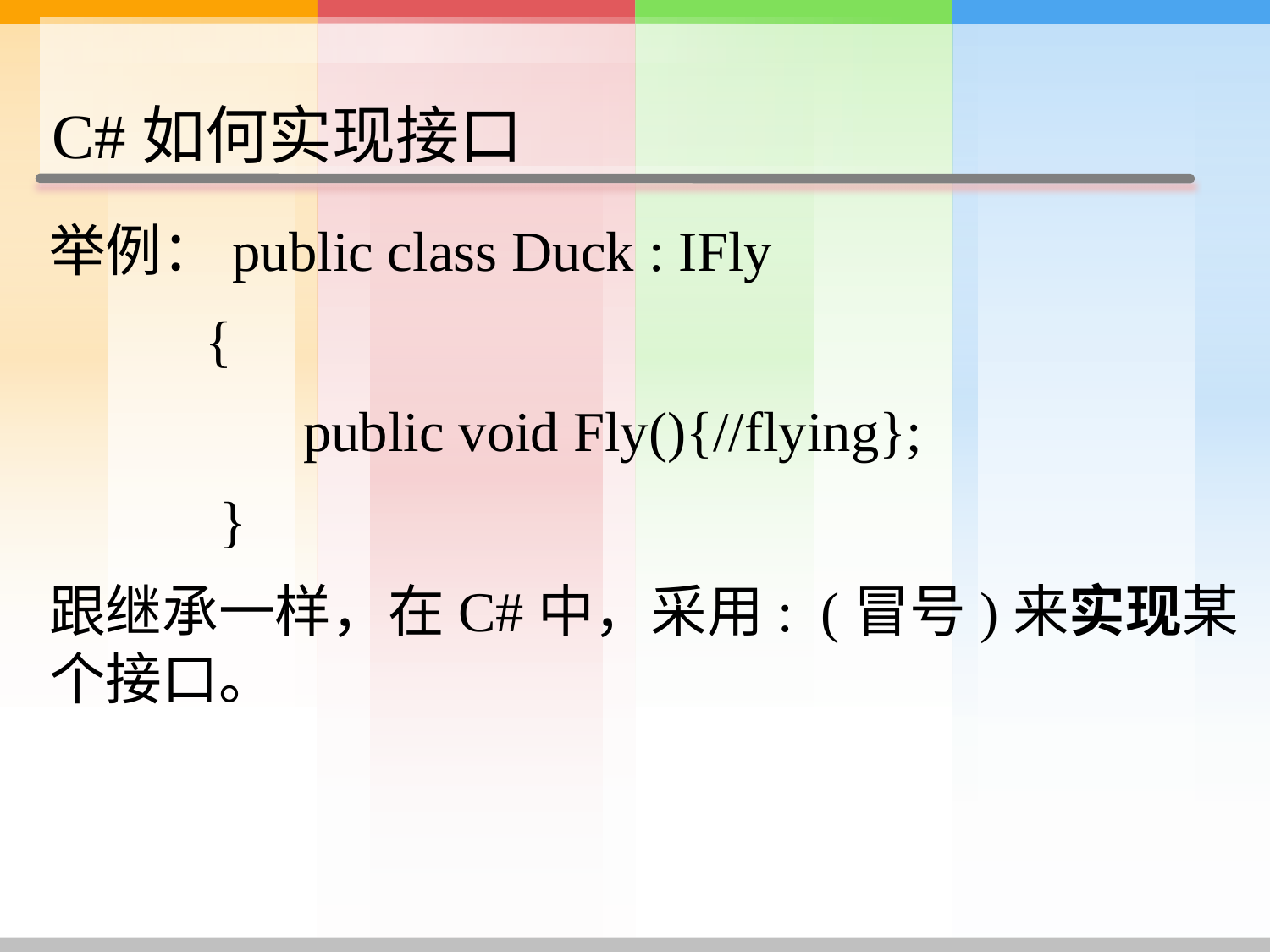

C#如何实现接口
举例：public class Duck : IFly
           {
		public void Fly(){//flying};
            }
跟继承一样，在C#中，采用:  (冒号)来实现某个接口。